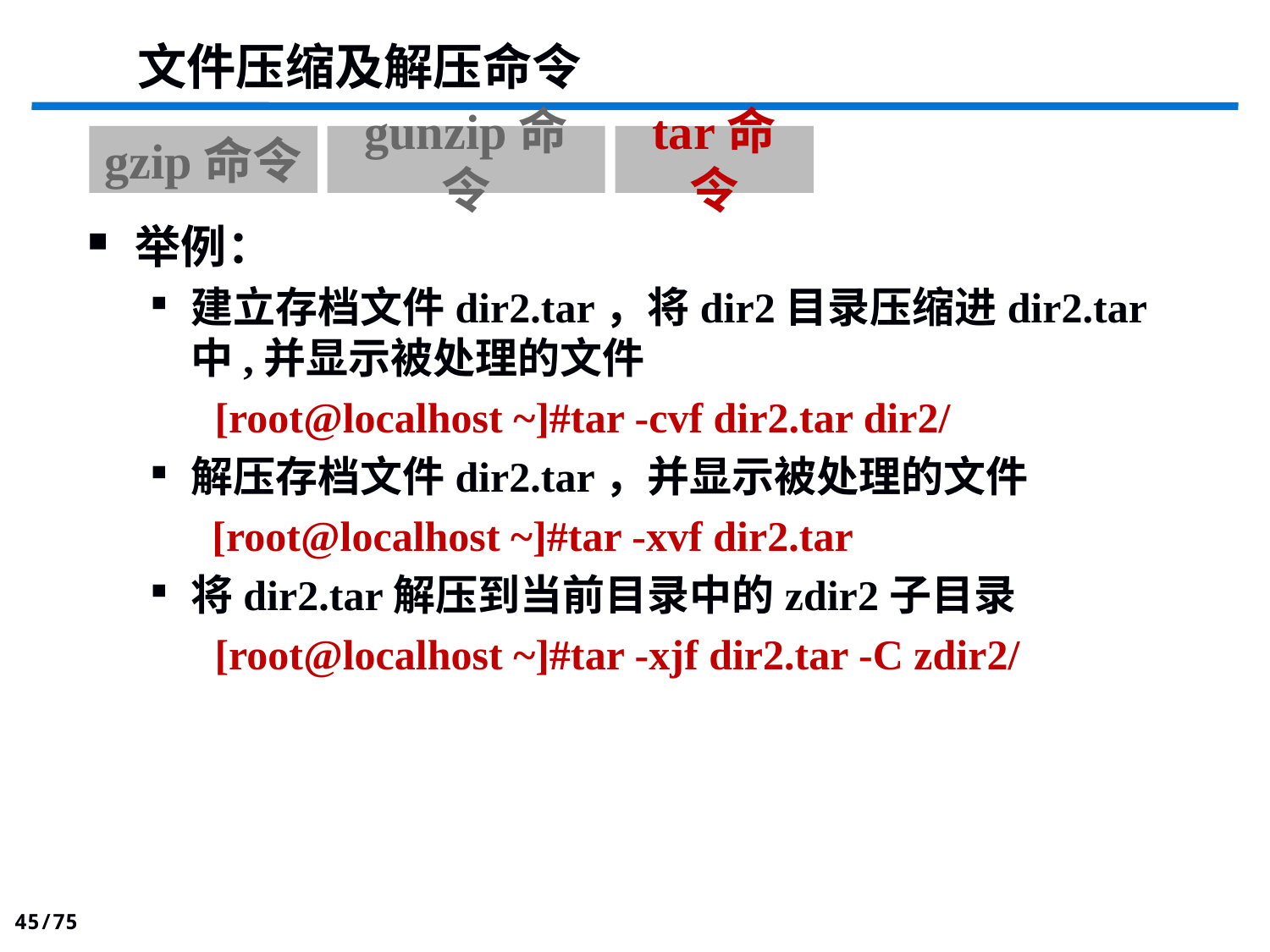

文件压缩及解压命令
gzip命令
gunzip命令
tar命令
举例：
建立存档文件dir2.tar，将dir2目录压缩进dir2.tar中,并显示被处理的文件
[root@localhost ~]#tar -cvf dir2.tar dir2/
解压存档文件dir2.tar，并显示被处理的文件
	  [root@localhost ~]#tar -xvf dir2.tar
将dir2.tar解压到当前目录中的zdir2子目录
[root@localhost ~]#tar -xjf dir2.tar -C zdir2/